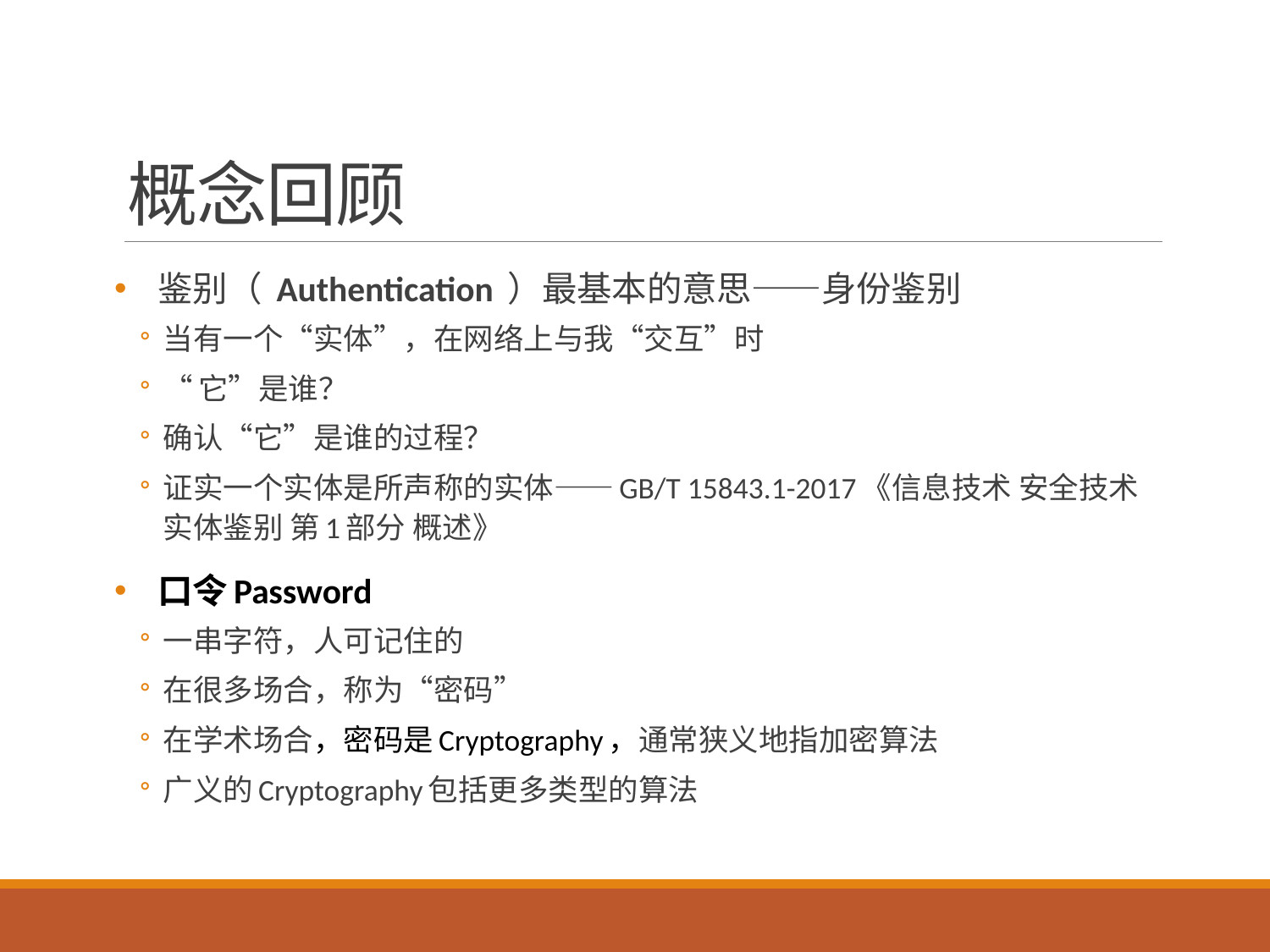

# 概念回顾
鉴别（ Authentication ）最基本的意思——身份鉴别
当有一个“实体”，在网络上与我“交互”时
“它”是谁？
确认“它”是谁的过程？
证实一个实体是所声称的实体——GB/T 15843.1-2017《信息技术 安全技术 实体鉴别 第1部分 概述》
口令Password
一串字符，人可记住的
在很多场合，称为“密码”
在学术场合，密码是Cryptography，通常狭义地指加密算法
广义的Cryptography包括更多类型的算法
2